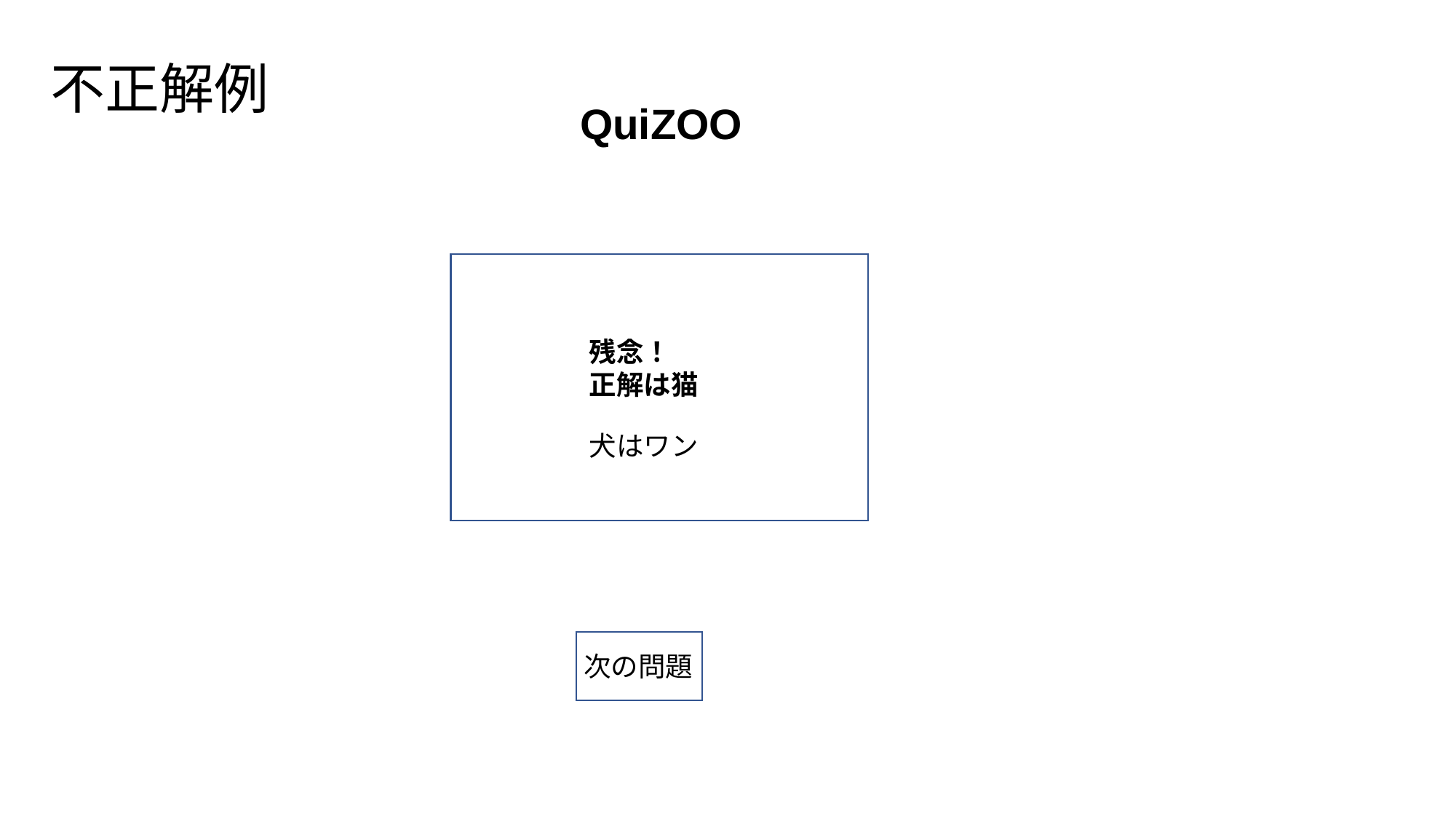

# 不正解例
QuiZOO

残念！
正解は猫
犬はワン

次の問題